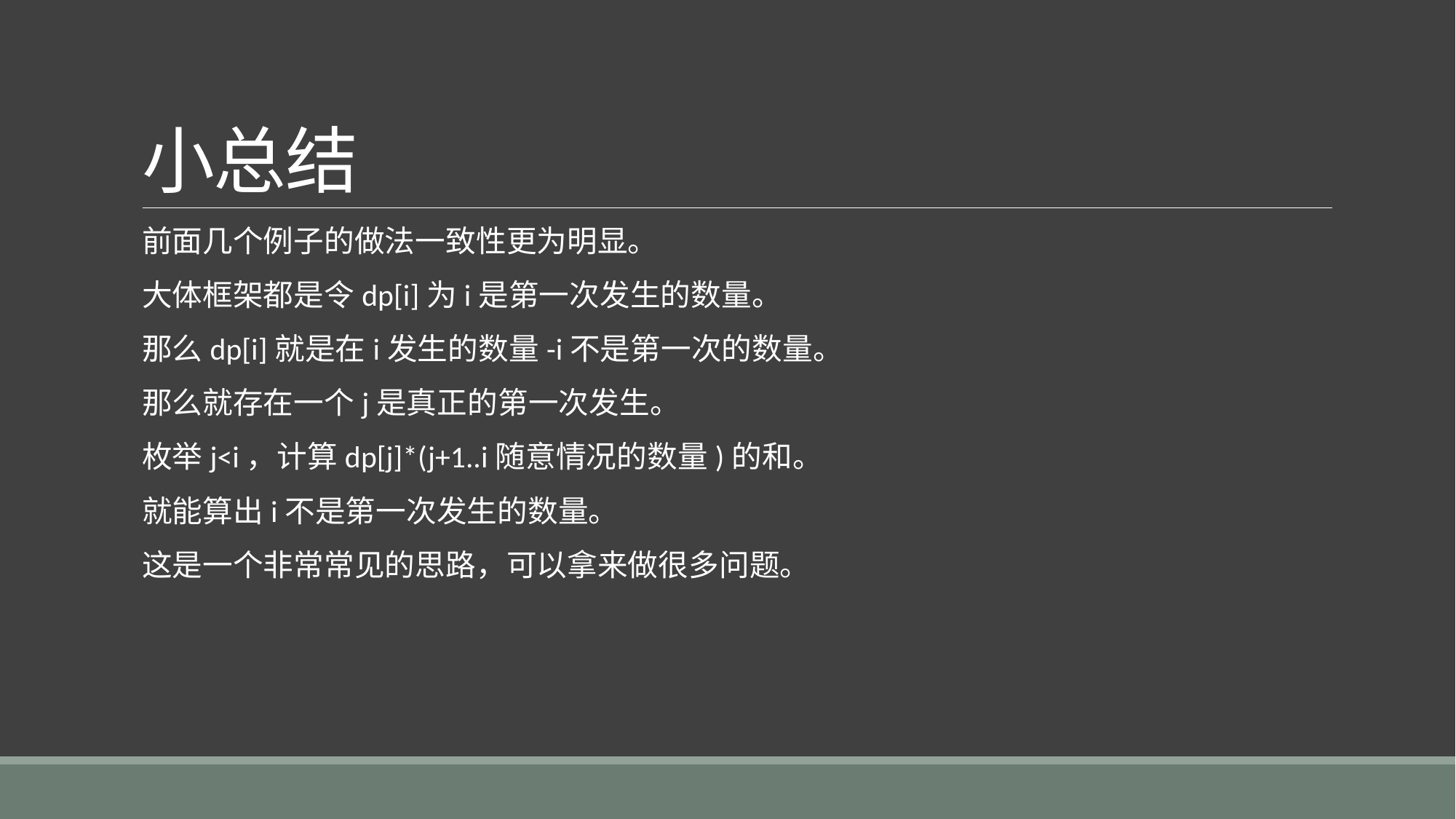

# 小总结
前面几个例子的做法一致性更为明显。
大体框架都是令dp[i]为i是第一次发生的数量。
那么dp[i]就是在i发生的数量-i不是第一次的数量。
那么就存在一个j是真正的第一次发生。
枚举j<i，计算dp[j]*(j+1..i随意情况的数量)的和。
就能算出i不是第一次发生的数量。
这是一个非常常见的思路，可以拿来做很多问题。